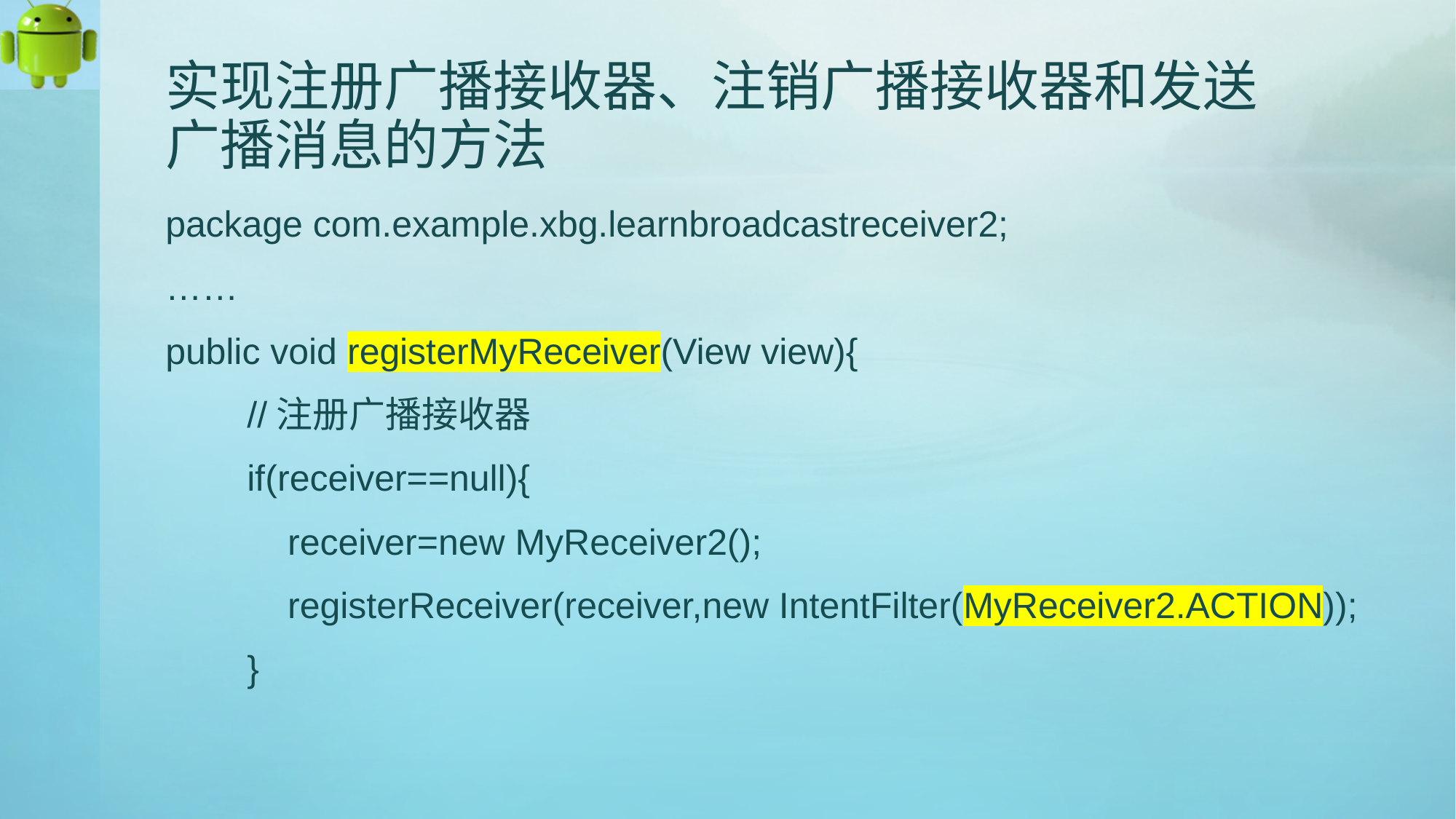

# 实现注册广播接收器、注销广播接收器和发送广播消息的方法
package com.example.xbg.learnbroadcastreceiver2;
……
public void registerMyReceiver(View view){
        //注册广播接收器
        if(receiver==null){
            receiver=new MyReceiver2();
            registerReceiver(receiver,new IntentFilter(MyReceiver2.ACTION));
        }